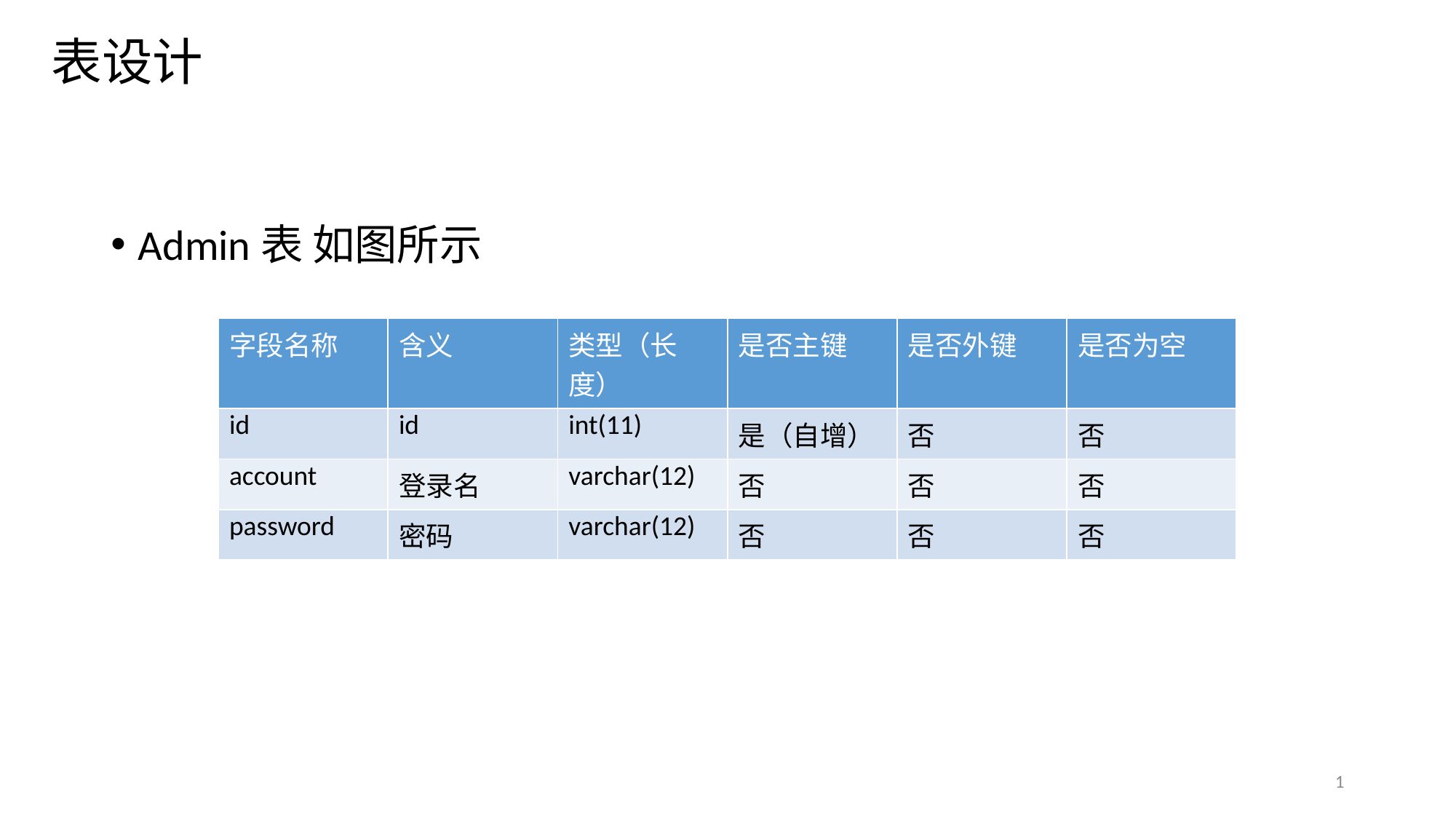

# 表设计
Admin表 如图所示

| 字段名称 | 含义 | 类型（长度） | 是否主键 | 是否外键 | 是否为空 |
| --- | --- | --- | --- | --- | --- |
| id | id | int(11) | 是（自增） | 否 | 否 |
| account | 登录名 | varchar(12) | 否 | 否 | 否 |
| password | 密码 | varchar(12) | 否 | 否 | 否 |
1